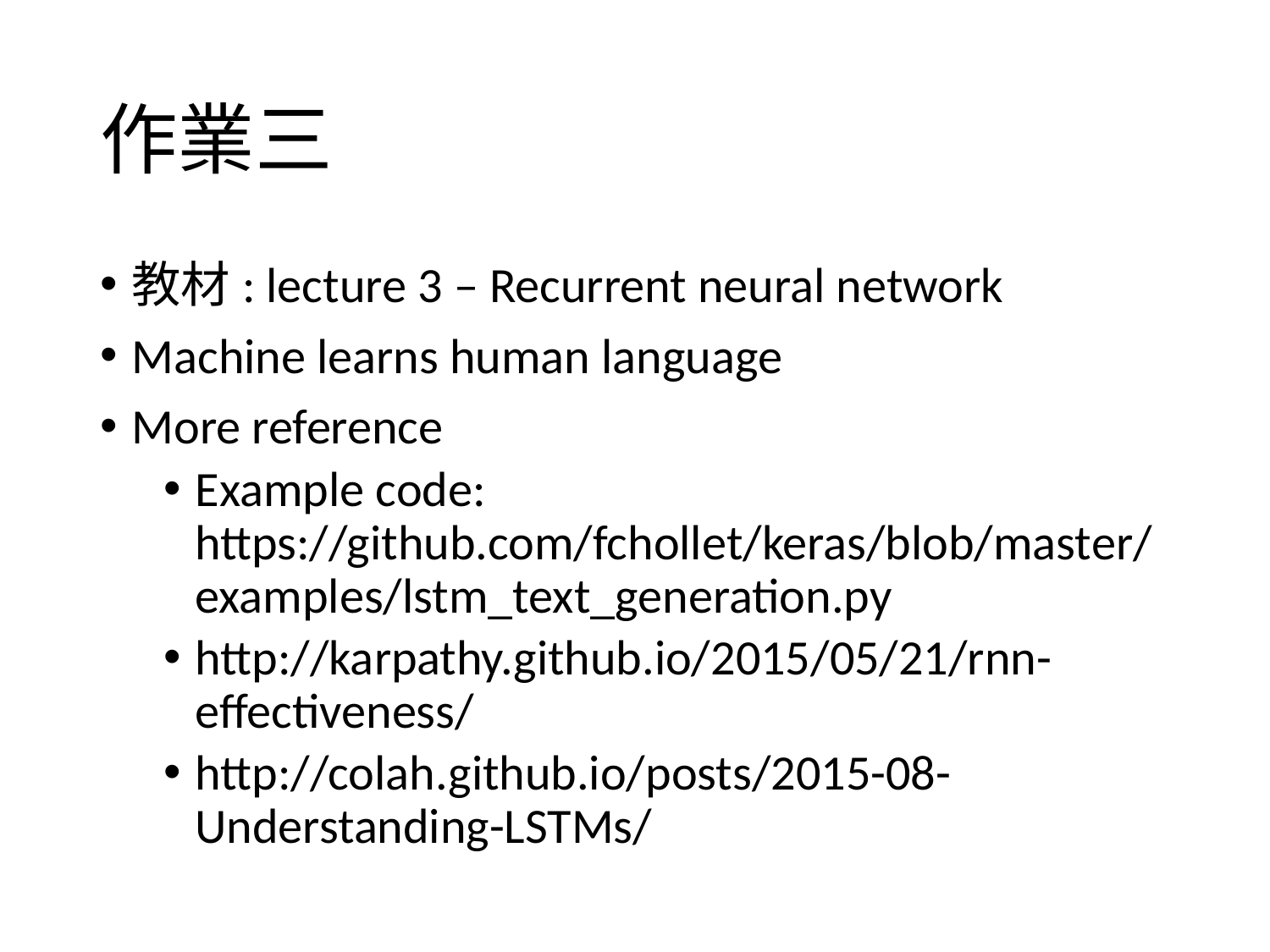

# 作業三
教材: lecture 3 – Recurrent neural network
Machine learns human language
More reference
Example code: https://github.com/fchollet/keras/blob/master/examples/lstm_text_generation.py
http://karpathy.github.io/2015/05/21/rnn-effectiveness/
http://colah.github.io/posts/2015-08-Understanding-LSTMs/